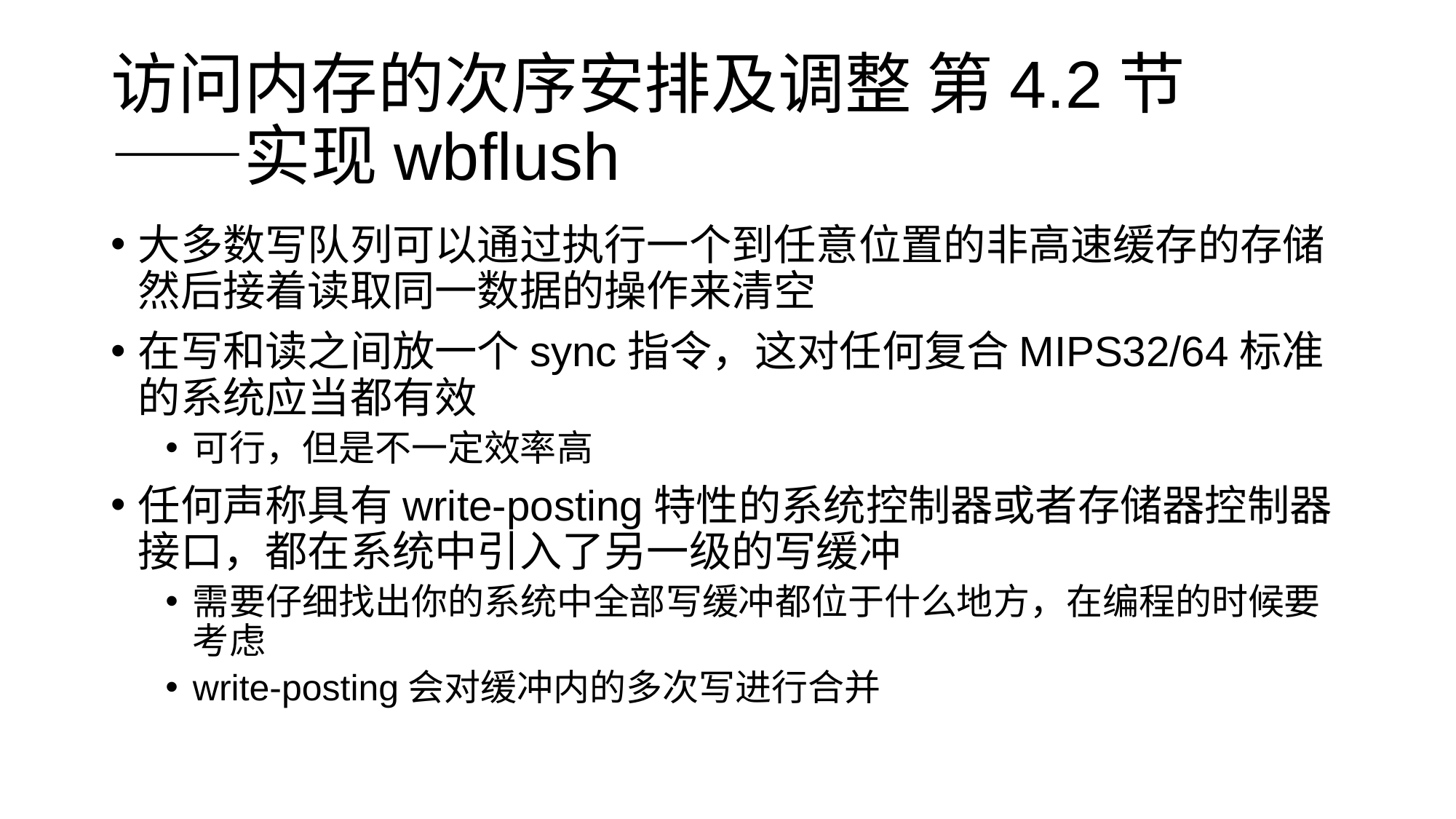

# 访问内存的次序安排及调整 第4.2节 ——实现wbflush
大多数写队列可以通过执行一个到任意位置的非高速缓存的存储然后接着读取同一数据的操作来清空
在写和读之间放一个sync指令，这对任何复合MIPS32/64标准的系统应当都有效
可行，但是不一定效率高
任何声称具有write-posting特性的系统控制器或者存储器控制器接口，都在系统中引入了另一级的写缓冲
需要仔细找出你的系统中全部写缓冲都位于什么地方，在编程的时候要考虑
write-posting会对缓冲内的多次写进行合并